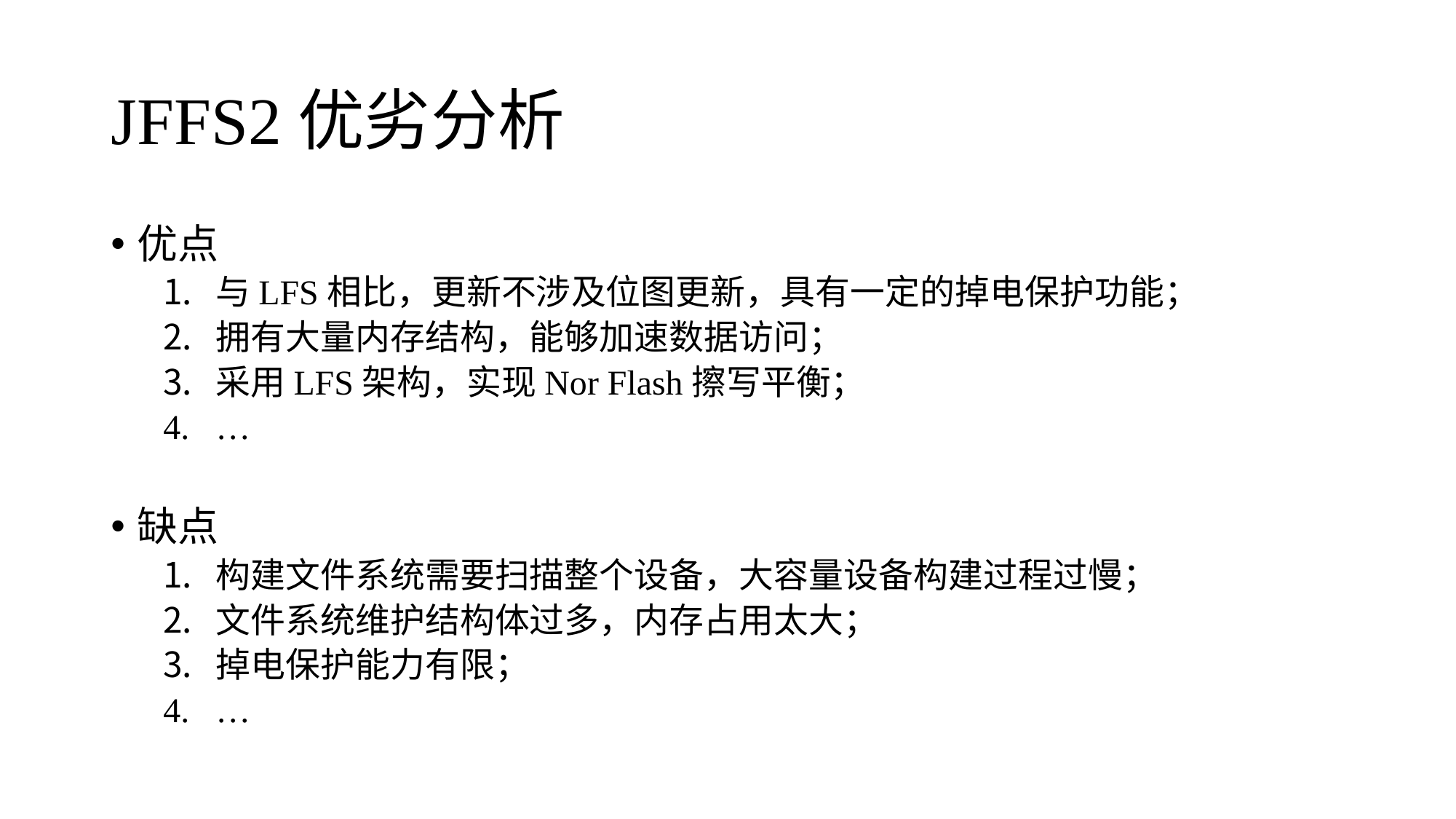

# JFFS2优劣分析
优点
与LFS相比，更新不涉及位图更新，具有一定的掉电保护功能；
拥有大量内存结构，能够加速数据访问；
采用LFS架构，实现Nor Flash擦写平衡；
…

缺点
构建文件系统需要扫描整个设备，大容量设备构建过程过慢；
文件系统维护结构体过多，内存占用太大；
掉电保护能力有限；
…